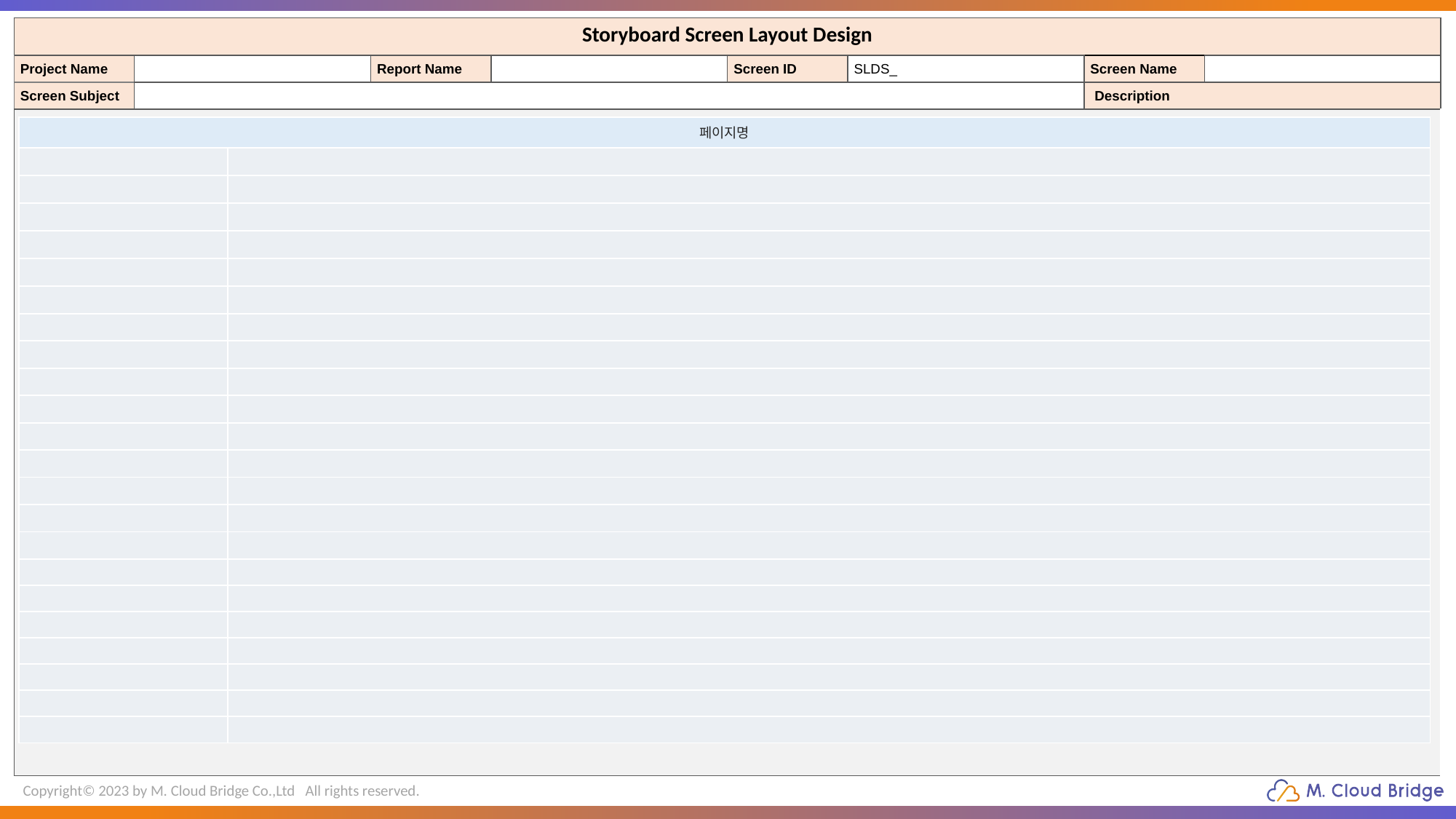

| 페이지명 | Page 명 |
| --- | --- |
|  |  |
|  |  |
|  |  |
|  |  |
|  |  |
|  |  |
|  |  |
|  |  |
|  |  |
|  |  |
|  |  |
|  |  |
|  |  |
|  |  |
|  |  |
|  |  |
|  |  |
|  |  |
|  |  |
|  |  |
|  |  |
|  |  |